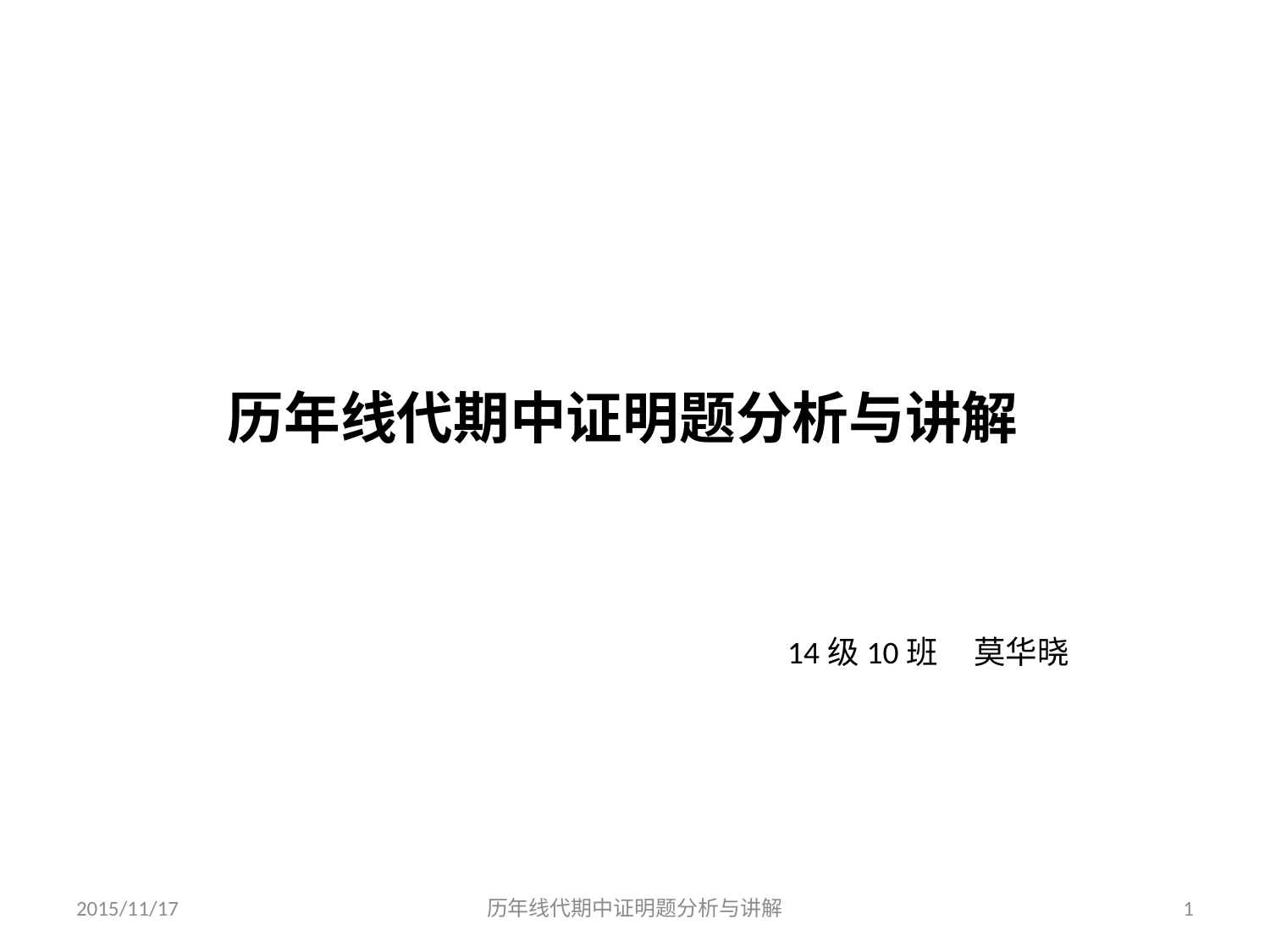

历年线代期中证明题分析与讲解
14级10班     莫华晓
2015/11/17
历年线代期中证明题分析与讲解
1